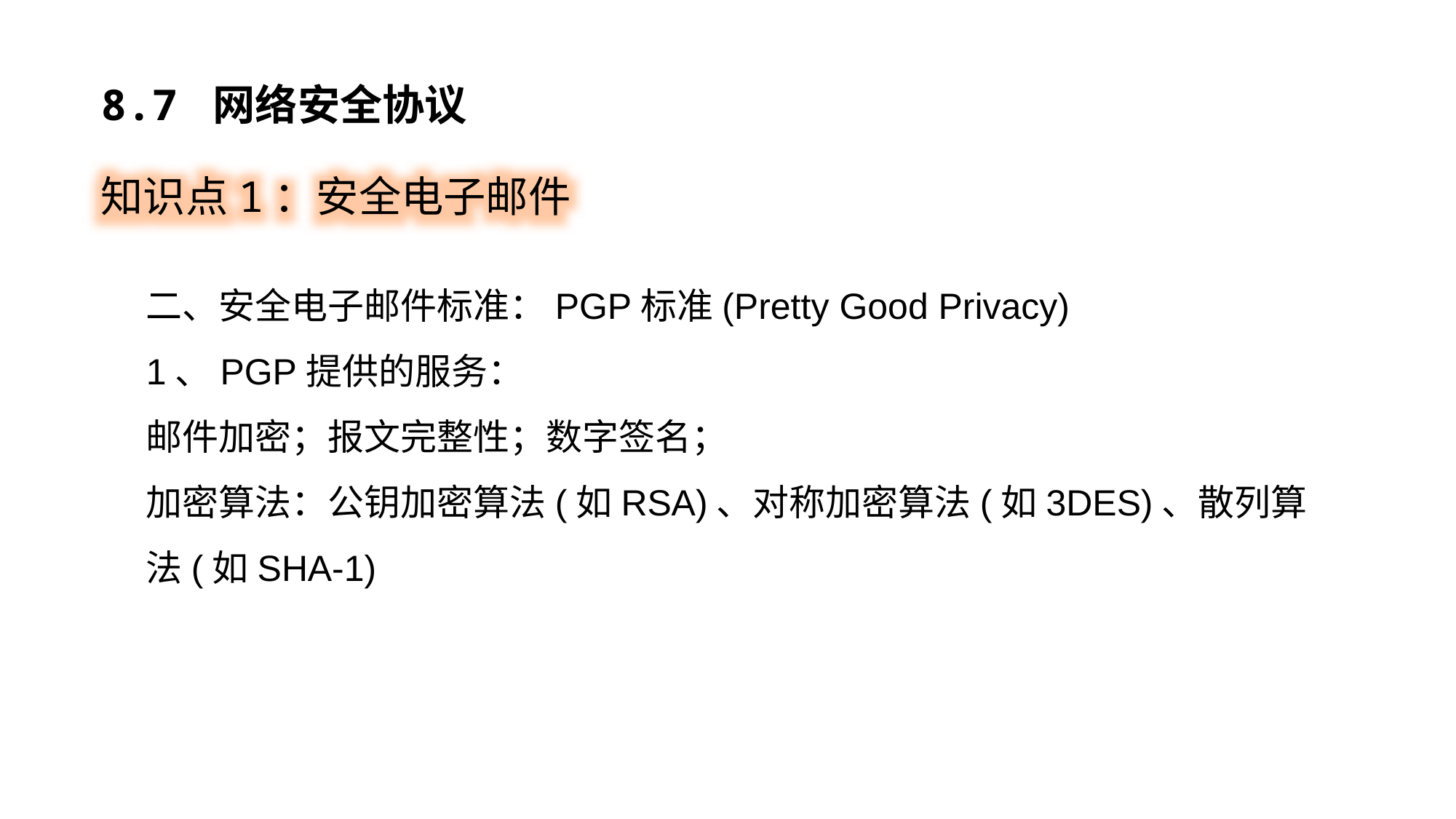

8.7 网络安全协议
知识点1：安全电子邮件
二、安全电子邮件标准：PGP标准(Pretty Good Privacy)
1、PGP提供的服务：
邮件加密；报文完整性；数字签名；
加密算法：公钥加密算法(如RSA)、对称加密算法(如3DES)、散列算法(如SHA-1)